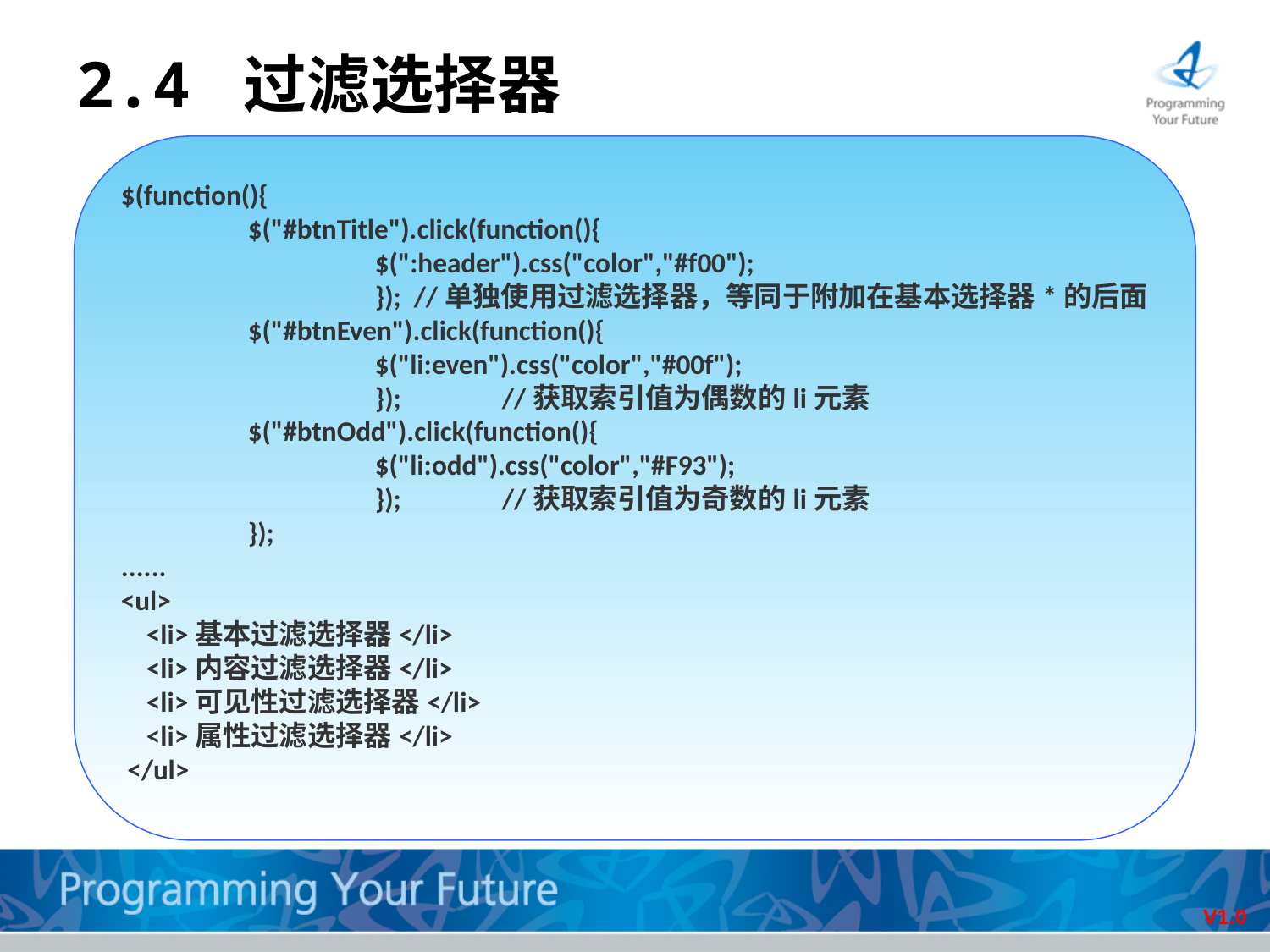

# 2.4 过滤选择器
$(function(){
	$("#btnTitle").click(function(){
		$(":header").css("color","#f00");
		});  //单独使用过滤选择器，等同于附加在基本选择器*的后面
	$("#btnEven").click(function(){
		$("li:even").css("color","#00f");
		});	//获取索引值为偶数的li元素
	$("#btnOdd").click(function(){
		$("li:odd").css("color","#F93");
		});	//获取索引值为奇数的li元素
	});
......
<ul>
    <li>基本过滤选择器</li>
    <li>内容过滤选择器</li>
    <li>可见性过滤选择器</li>
    <li>属性过滤选择器</li>
 </ul>